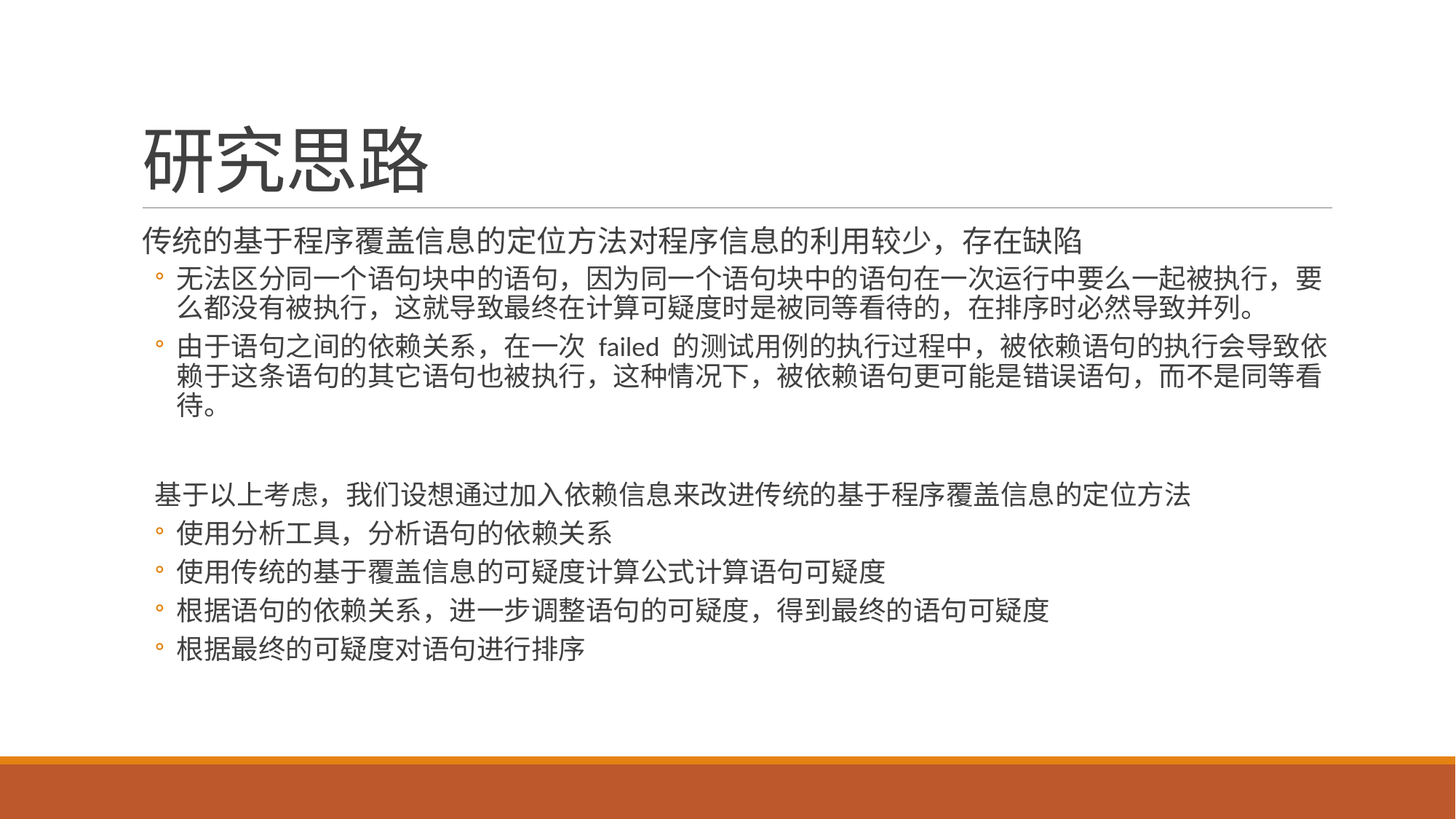

# 研究思路
传统的基于程序覆盖信息的定位方法对程序信息的利用较少，存在缺陷
无法区分同一个语句块中的语句，因为同一个语句块中的语句在一次运行中要么一起被执行，要么都没有被执行，这就导致最终在计算可疑度时是被同等看待的，在排序时必然导致并列。
由于语句之间的依赖关系，在一次 failed 的测试用例的执行过程中，被依赖语句的执行会导致依赖于这条语句的其它语句也被执行，这种情况下，被依赖语句更可能是错误语句，而不是同等看待。

基于以上考虑，我们设想通过加入依赖信息来改进传统的基于程序覆盖信息的定位方法
使用分析工具，分析语句的依赖关系
使用传统的基于覆盖信息的可疑度计算公式计算语句可疑度
根据语句的依赖关系，进一步调整语句的可疑度，得到最终的语句可疑度
根据最终的可疑度对语句进行排序